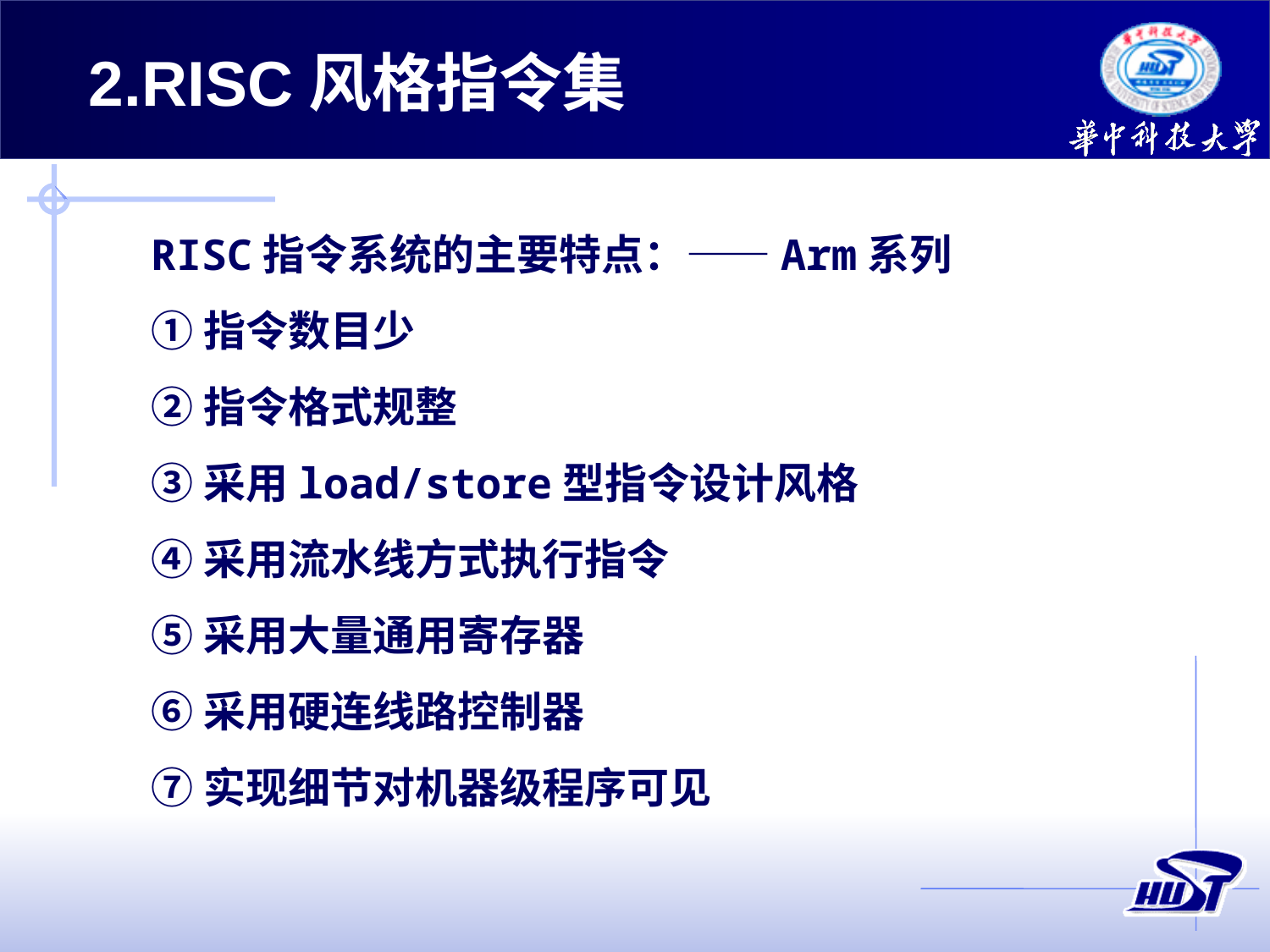

2.RISC风格指令集
RISC指令系统的主要特点：——Arm系列
①指令数目少
②指令格式规整
③采用load/store型指令设计风格
④采用流水线方式执行指令
⑤采用大量通用寄存器
⑥采用硬连线路控制器
⑦实现细节对机器级程序可见